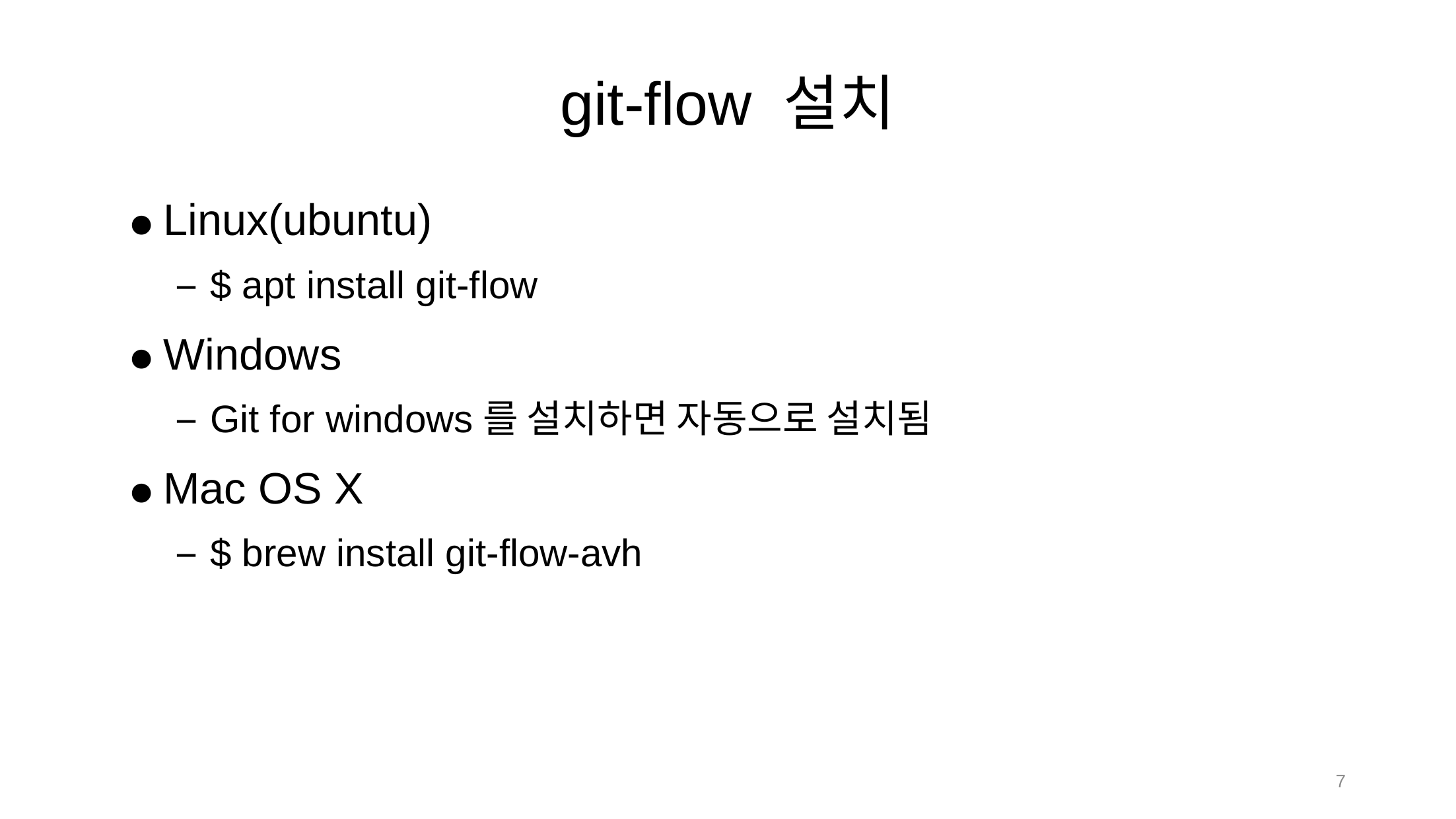

git-flow 설치
Linux(ubuntu)
$ apt install git-flow
Windows
Git for windows를 설치하면 자동으로 설치됨
Mac OS X
$ brew install git-flow-avh
7